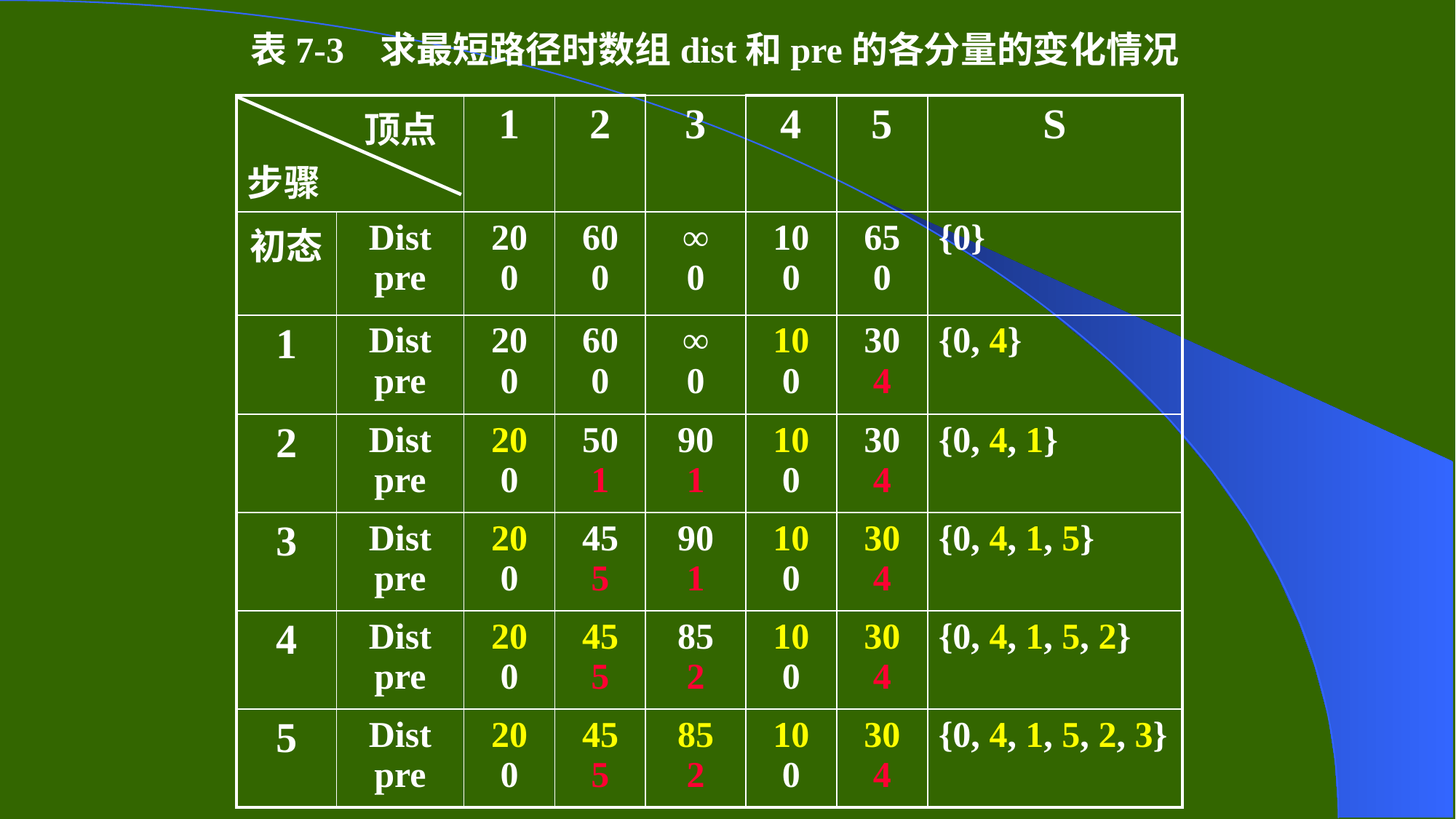

表7-3   求最短路径时数组dist和pre的各分量的变化情况
| 顶点 步骤 |  | 1 | 2 | 3 | 4 | 5 | S |
| --- | --- | --- | --- | --- | --- | --- | --- |
| 初态 | Dist pre | 20 0 | 60 0 | ∞ 0 | 10 0 | 65 0 | {0} |
| 1 | Dist pre | 20 0 | 60 0 | ∞ 0 | 10 0 | 30 4 | {0, 4} |
| 2 | Dist pre | 20 0 | 50 1 | 90 1 | 10 0 | 30 4 | {0, 4, 1} |
| 3 | Dist pre | 20 0 | 45 5 | 90 1 | 10 0 | 30 4 | {0, 4, 1, 5} |
| 4 | Dist pre | 20 0 | 45 5 | 85 2 | 10 0 | 30 4 | {0, 4, 1, 5, 2} |
| 5 | Dist pre | 20 0 | 45 5 | 85 2 | 10 0 | 30 4 | {0, 4, 1, 5, 2, 3} |